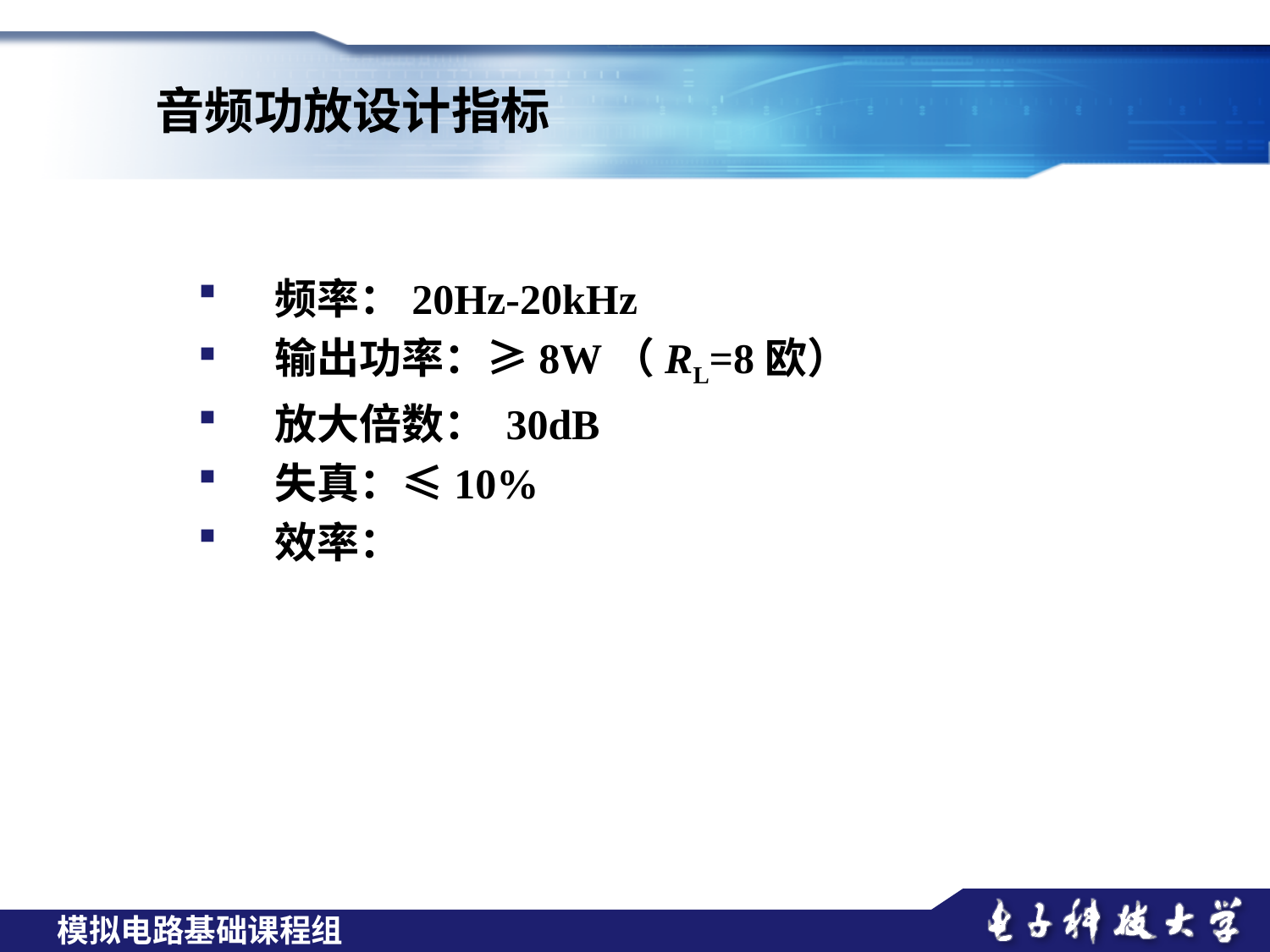

音频功放设计指标

  频率：20Hz-20kHz
  输出功率：≥8W（RL=8欧）
  放大倍数： 30dB
  失真：≤10%
  效率：